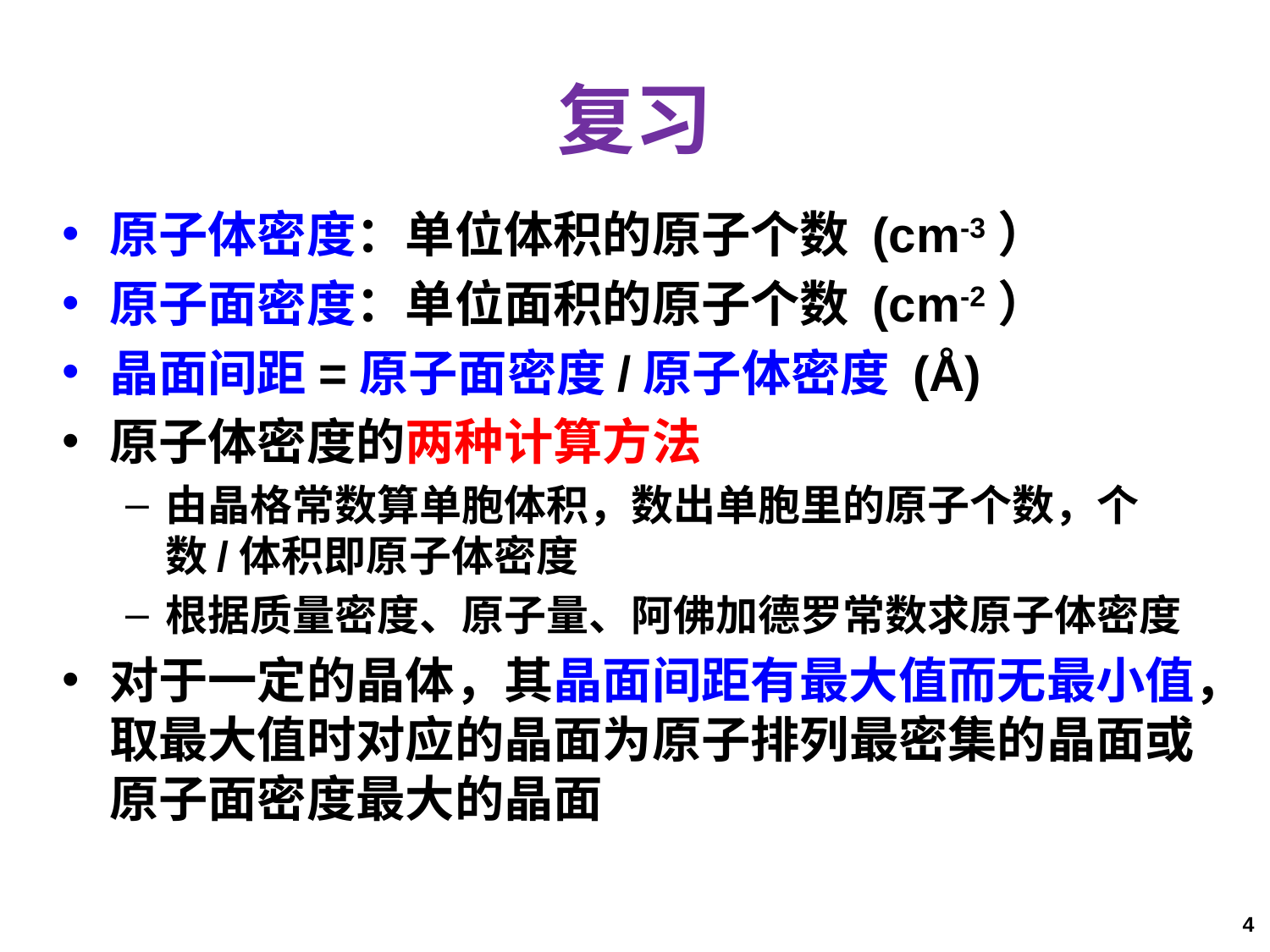

# 复习
原子体密度：单位体积的原子个数 (cm-3）
原子面密度：单位面积的原子个数 (cm-2）
晶面间距=原子面密度/原子体密度 (Å)
原子体密度的两种计算方法
由晶格常数算单胞体积，数出单胞里的原子个数，个数/体积即原子体密度
根据质量密度、原子量、阿佛加德罗常数求原子体密度
对于一定的晶体，其晶面间距有最大值而无最小值，取最大值时对应的晶面为原子排列最密集的晶面或原子面密度最大的晶面
4